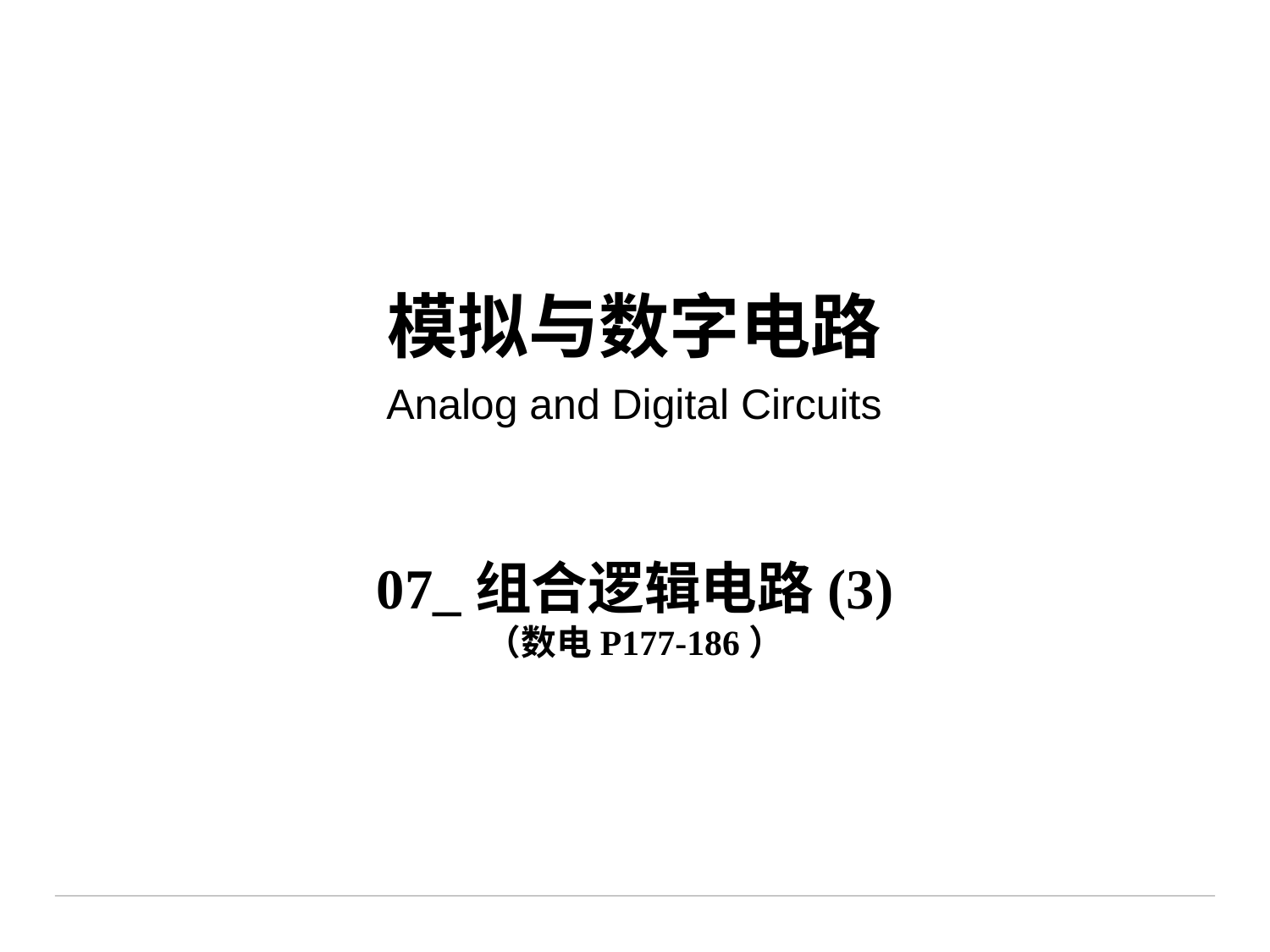

# 模拟与数字电路 Analog and Digital Circuits
07_组合逻辑电路(3)
（数电P177-186）